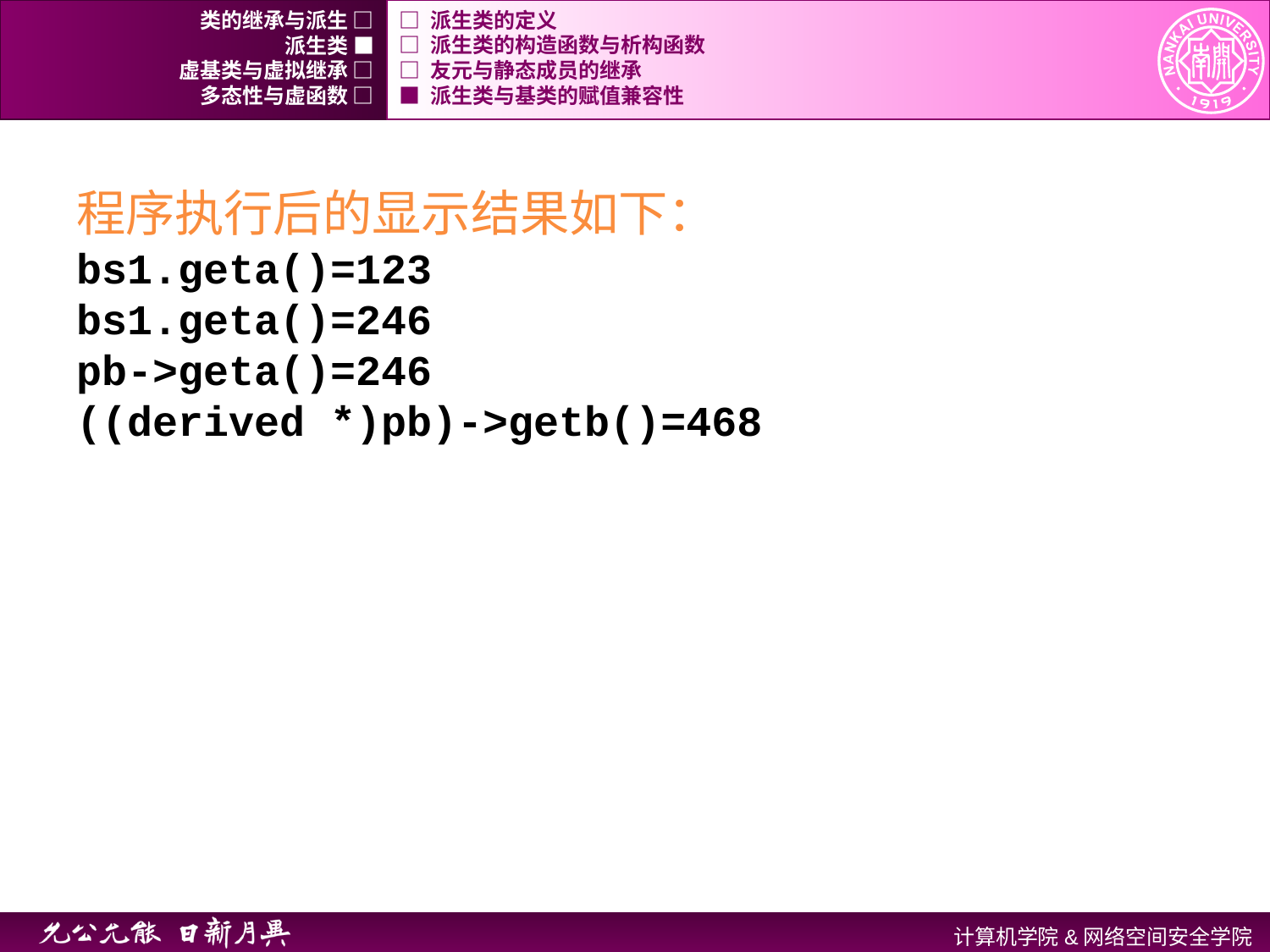

类的继承与派生 □
□ 派生类的定义
派生类 ■
□ 派生类的构造函数与析构函数
虚基类与虚拟继承 □
□ 友元与静态成员的继承
多态性与虚函数 □
■ 派生类与基类的赋值兼容性
程序执行后的显示结果如下：
bs1.geta()=123
bs1.geta()=246
pb->geta()=246
((derived *)pb)->getb()=468